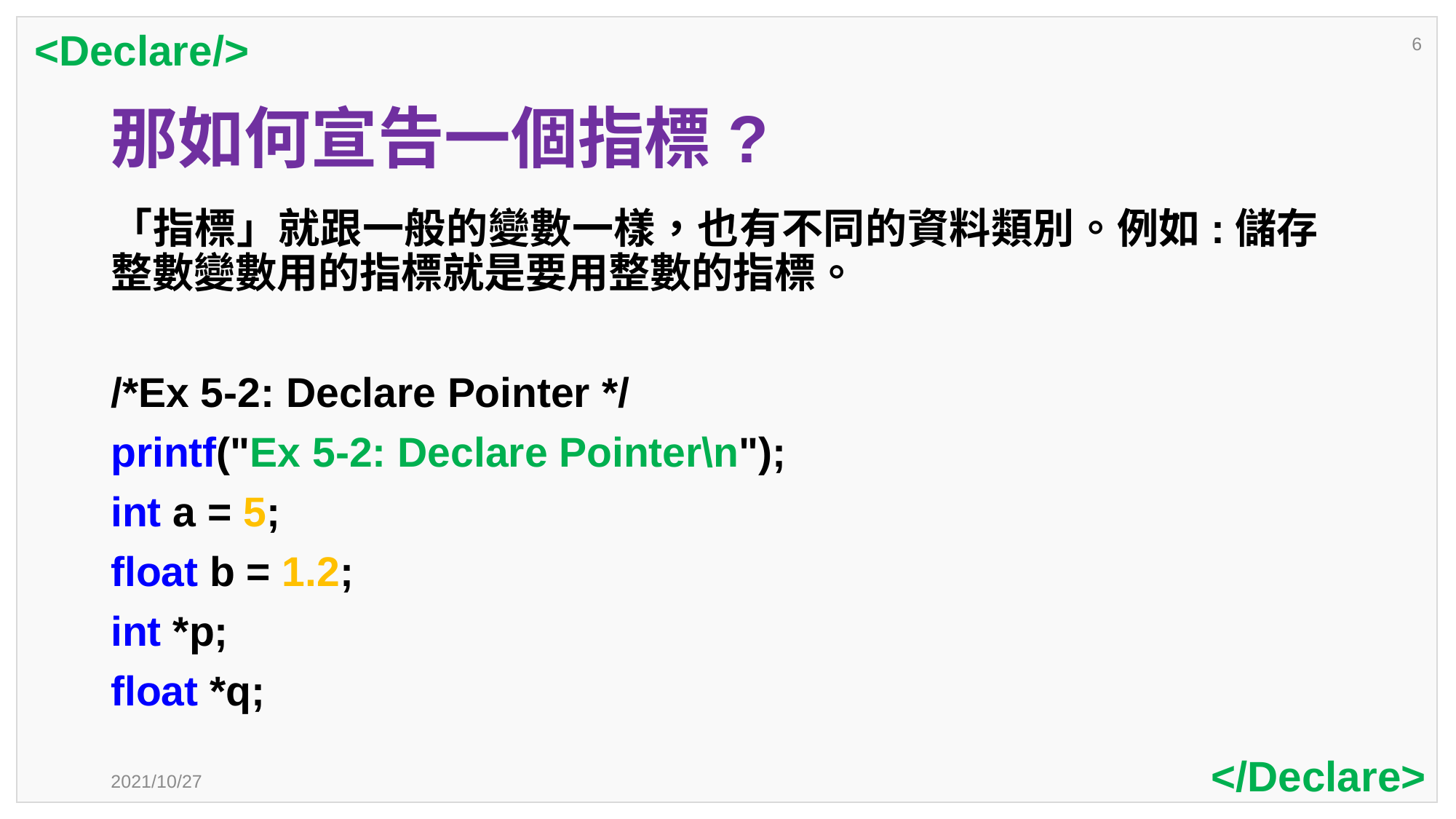

<Declare/>
6
# 那如何宣告一個指標?
「指標」就跟一般的變數一樣，也有不同的資料類別。例如:儲存整數變數用的指標就是要用整數的指標。

/*Ex 5-2: Declare Pointer */
printf("Ex 5-2: Declare Pointer\n");
int a = 5;
float b = 1.2;
int *p;
float *q;
</Declare>
2021/10/27